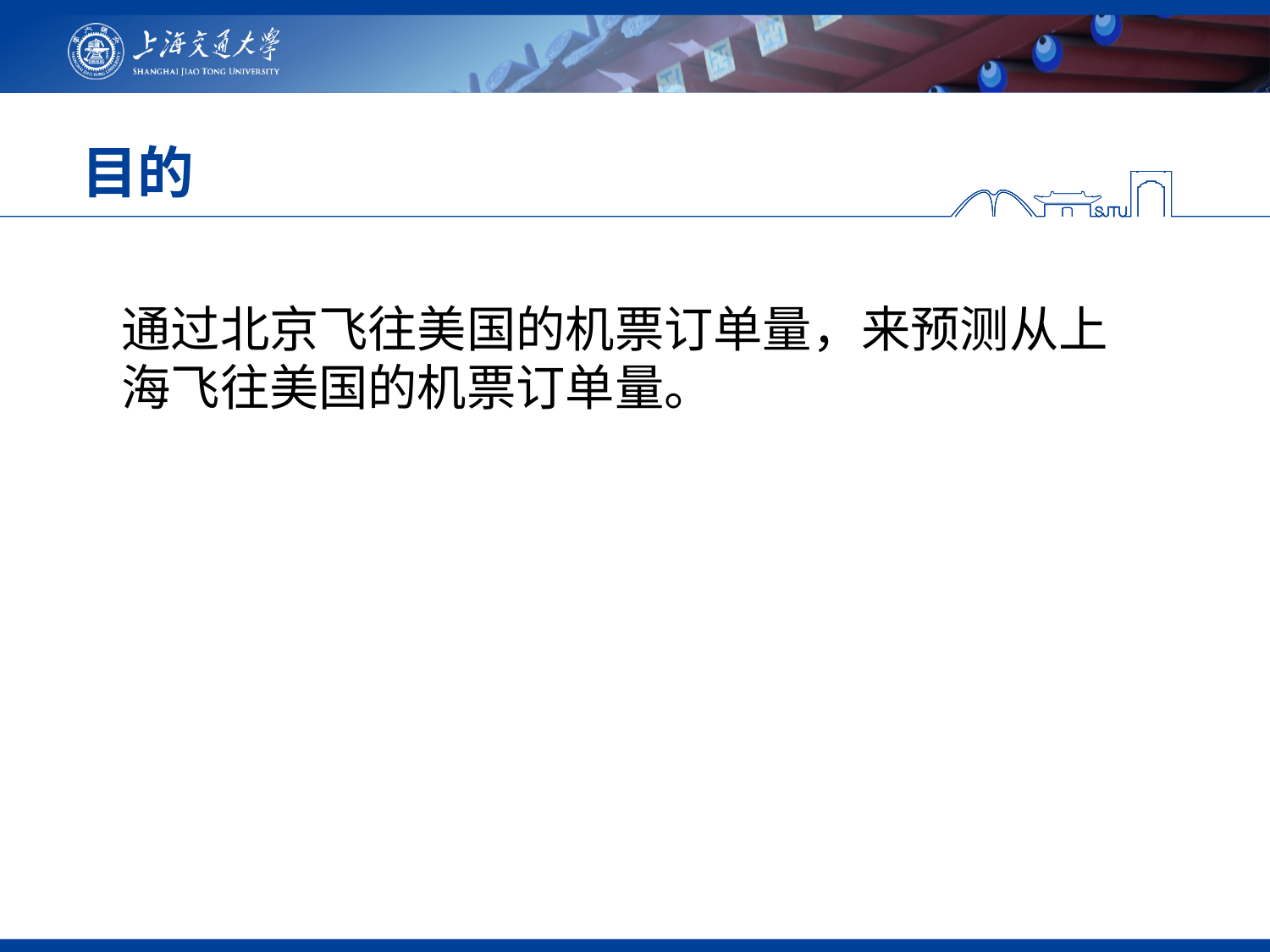

# 目的
通过北京飞往美国的机票订单量，来预测从上海飞往美国的机票订单量。